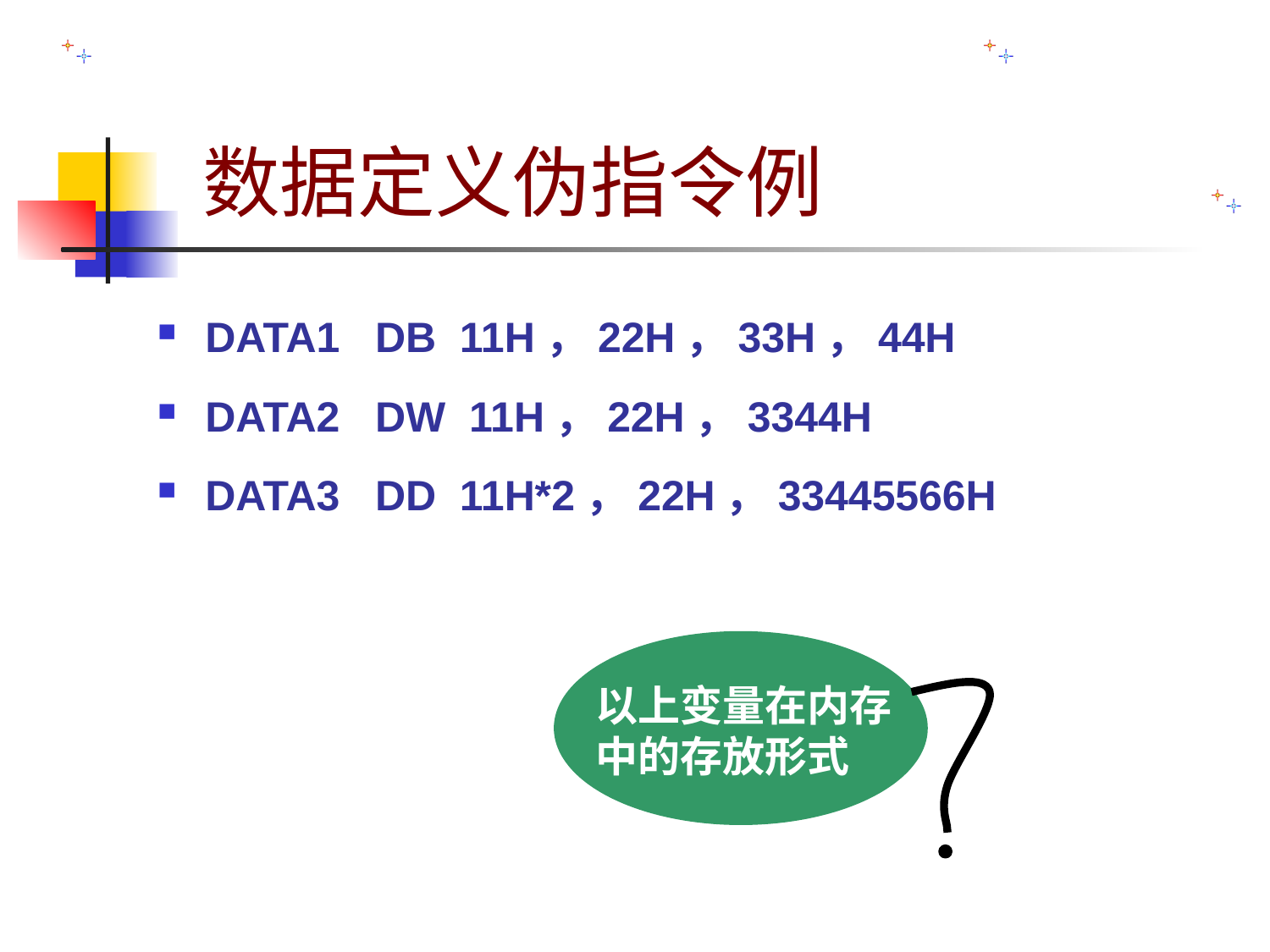

# 数据定义伪指令例
DATA1   DB  11H，22H，33H，44H
DATA2   DW  11H，22H，3344H
DATA3   DD  11H*2，22H，33445566H

以上变量在内存中的存放形式